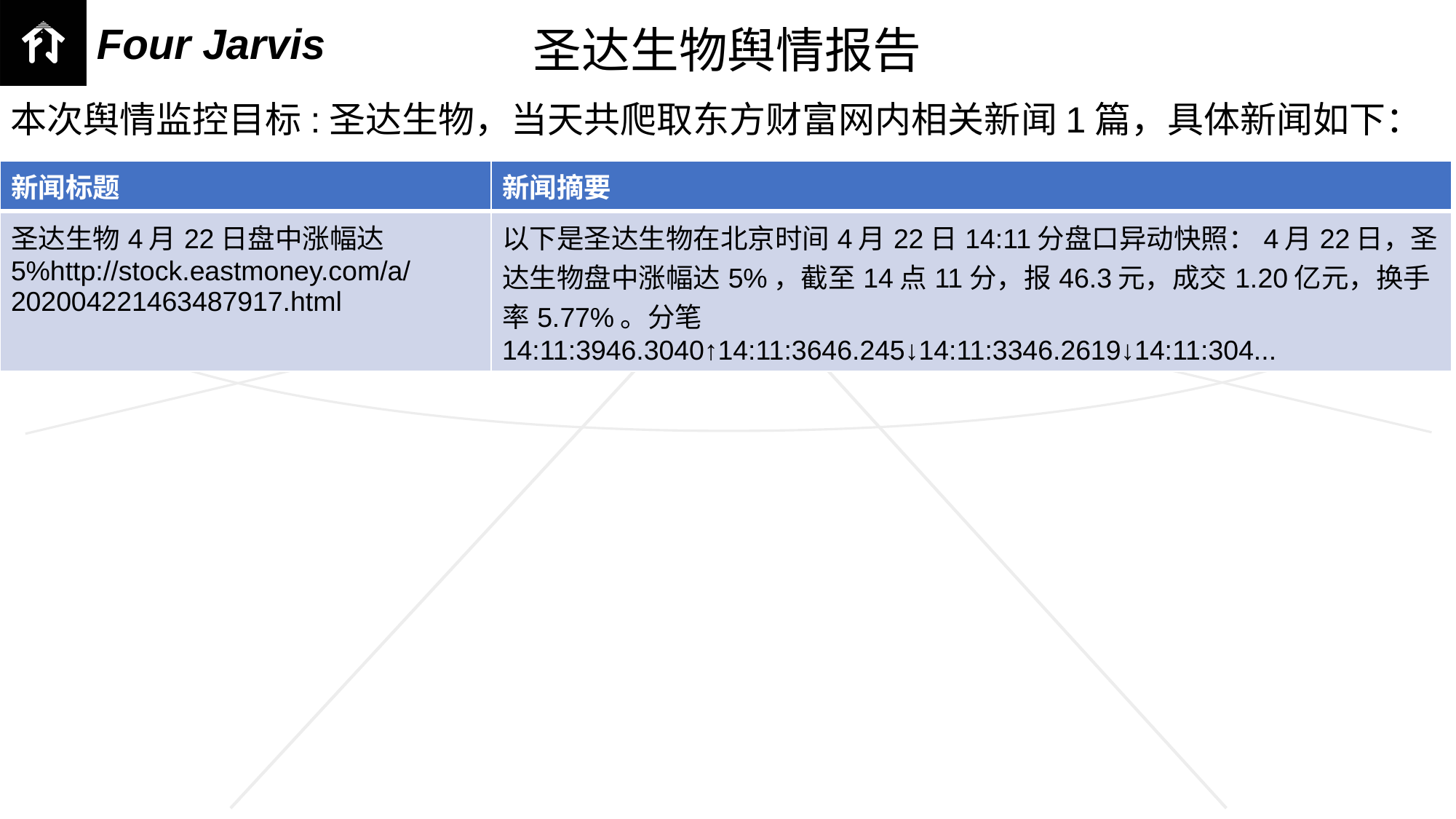

圣达生物舆情报告
本次舆情监控目标:圣达生物，当天共爬取东方财富网内相关新闻1篇，具体新闻如下：
| 新闻标题 | 新闻摘要 |
| --- | --- |
| 圣达生物4月22日盘中涨幅达5%http://stock.eastmoney.com/a/202004221463487917.html | 以下是圣达生物在北京时间4月22日14:11分盘口异动快照：4月22日，圣达生物盘中涨幅达5%，截至14点11分，报46.3元，成交1.20亿元，换手率5.77%。分笔14:11:3946.3040↑14:11:3646.245↓14:11:3346.2619↓14:11:304... |